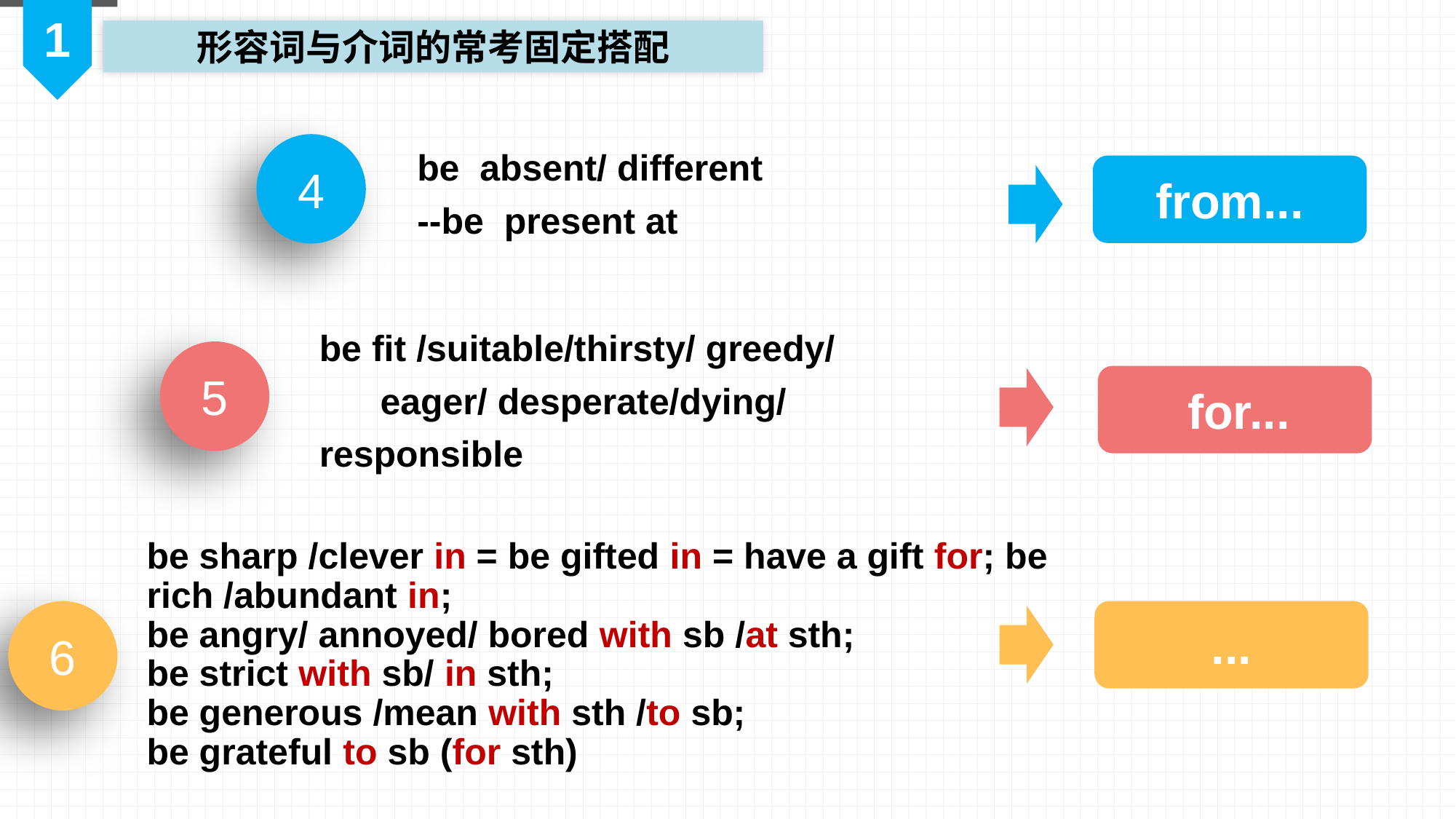

1
形容词与介词的常考固定搭配
be  absent/ different
--be  present at
4

from...

be fit /suitable/thirsty/ greedy/
      eager/ desperate/dying/ responsible
5

 for...

be sharp /clever in = be gifted in = have a gift for; be rich /abundant in;
be angry/ annoyed/ bored with sb /at sth;
be strict with sb/ in sth;
be generous /mean with sth /to sb;
be grateful to sb (for sth)

...
6